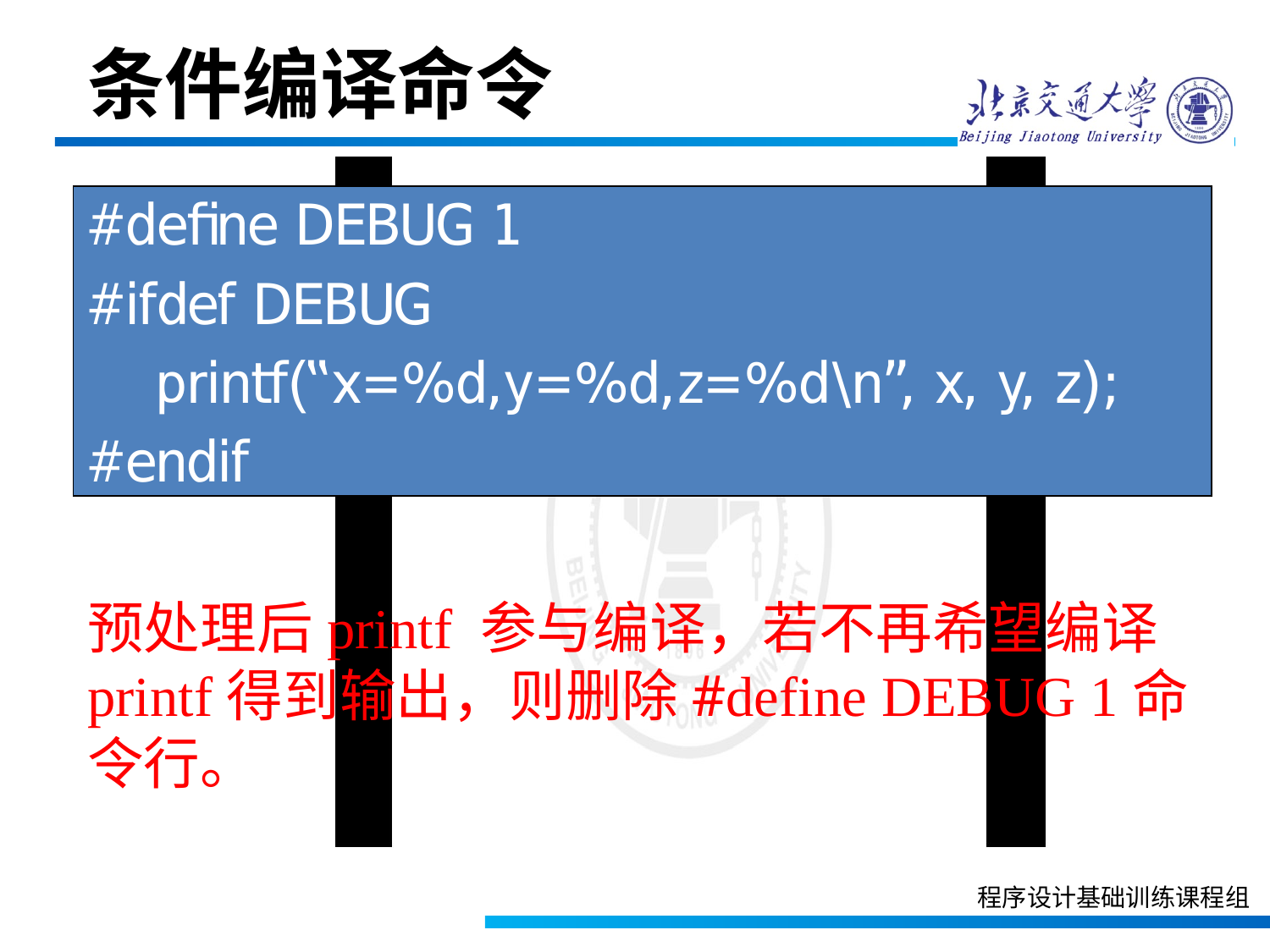

条件编译命令
#define DEBUG 1
#ifdef DEBUG
    printf(“x=%d,y=%d,z=%d\n”, x, y, z);
#endif
预处理后printf 参与编译，若不再希望编译printf得到输出，则删除#define DEBUG 1命令行。

程序设计基础训练课程组